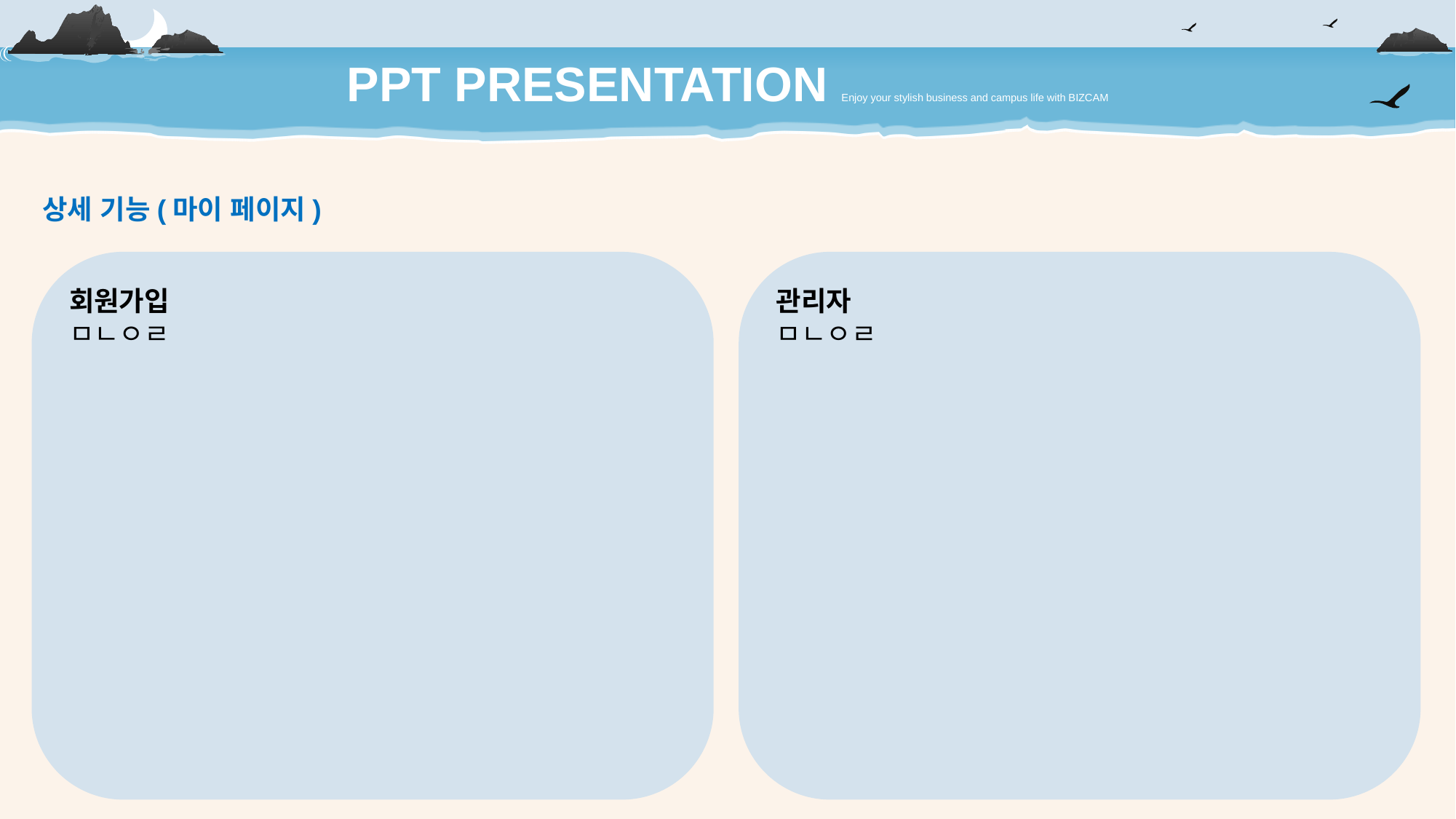

PPT PRESENTATION Enjoy your stylish business and campus life with BIZCAM

상세 기능(마이 페이지)
회원가입
ㅁㄴㅇㄹ
관리자
ㅁㄴㅇㄹ